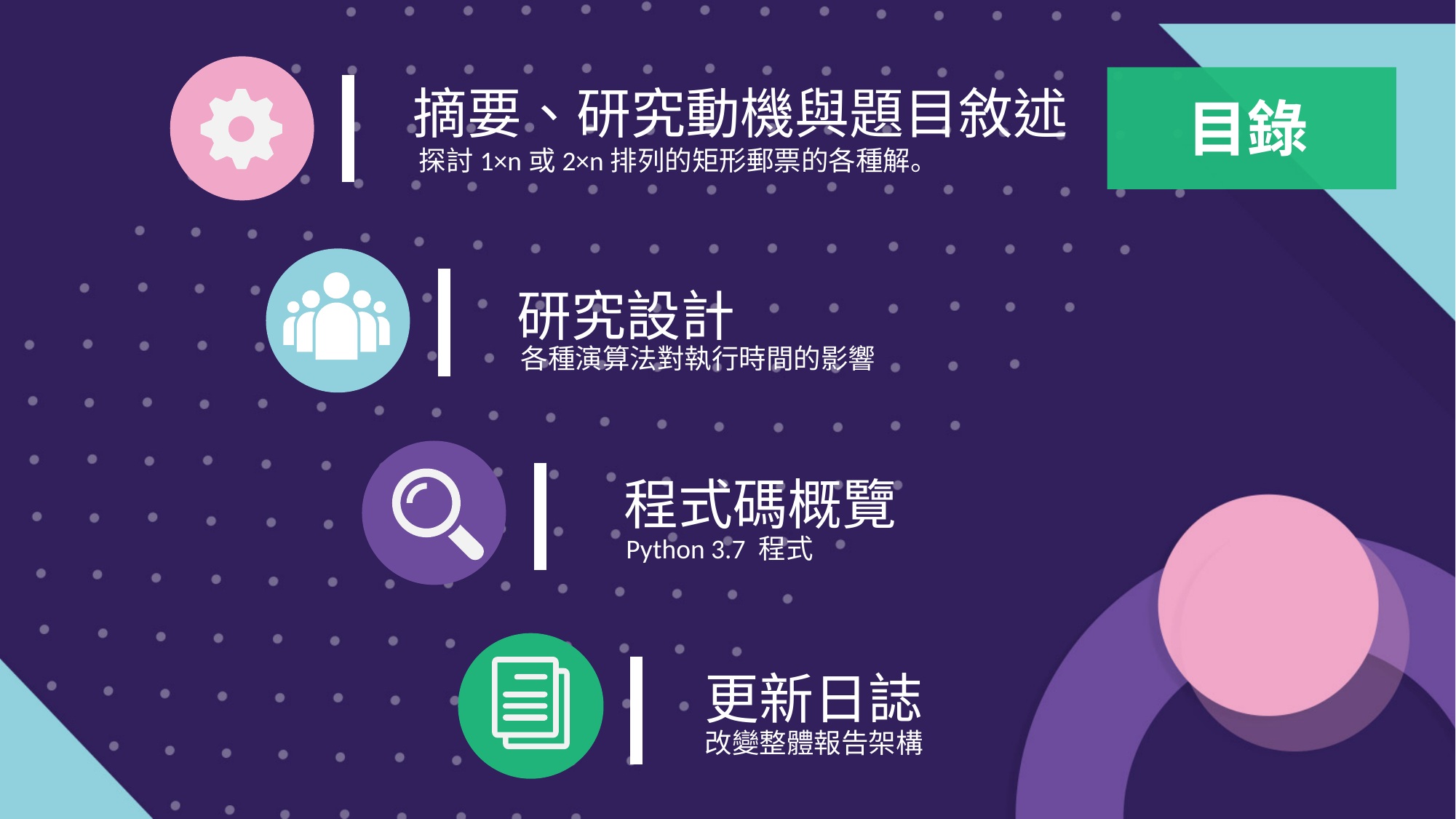

摘要、研究動機與題目敘述
探討1×n或2×n排列的矩形郵票的各種解。
目錄

研究設計
各種演算法對執行時間的影響

程式碼概覽
Python 3.7 程式

更新日誌
改變整體報告架構